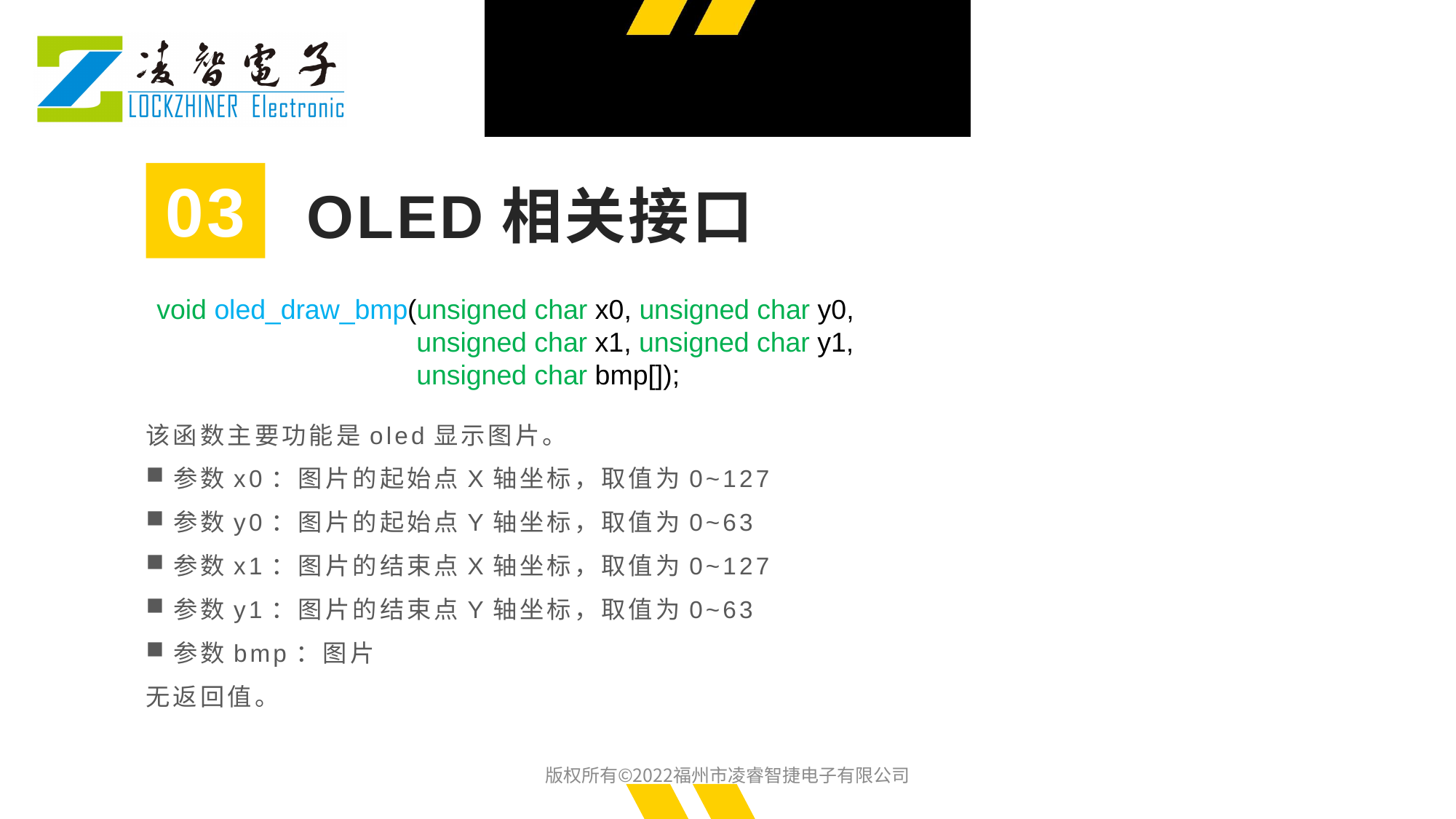

03
OLED相关接口
void oled_draw_bmp(unsigned char x0, unsigned char y0,
                                  unsigned char x1, unsigned char y1,
                                  unsigned char bmp[]);
该函数主要功能是oled显示图片。
参数x0：图片的起始点X轴坐标，取值为0~127
参数y0：图片的起始点Y轴坐标，取值为0~63
参数x1：图片的结束点X轴坐标，取值为0~127
参数y1：图片的结束点Y轴坐标，取值为0~63
参数bmp：图片
无返回值。
版权所有©2022福州市凌睿智捷电子有限公司
13